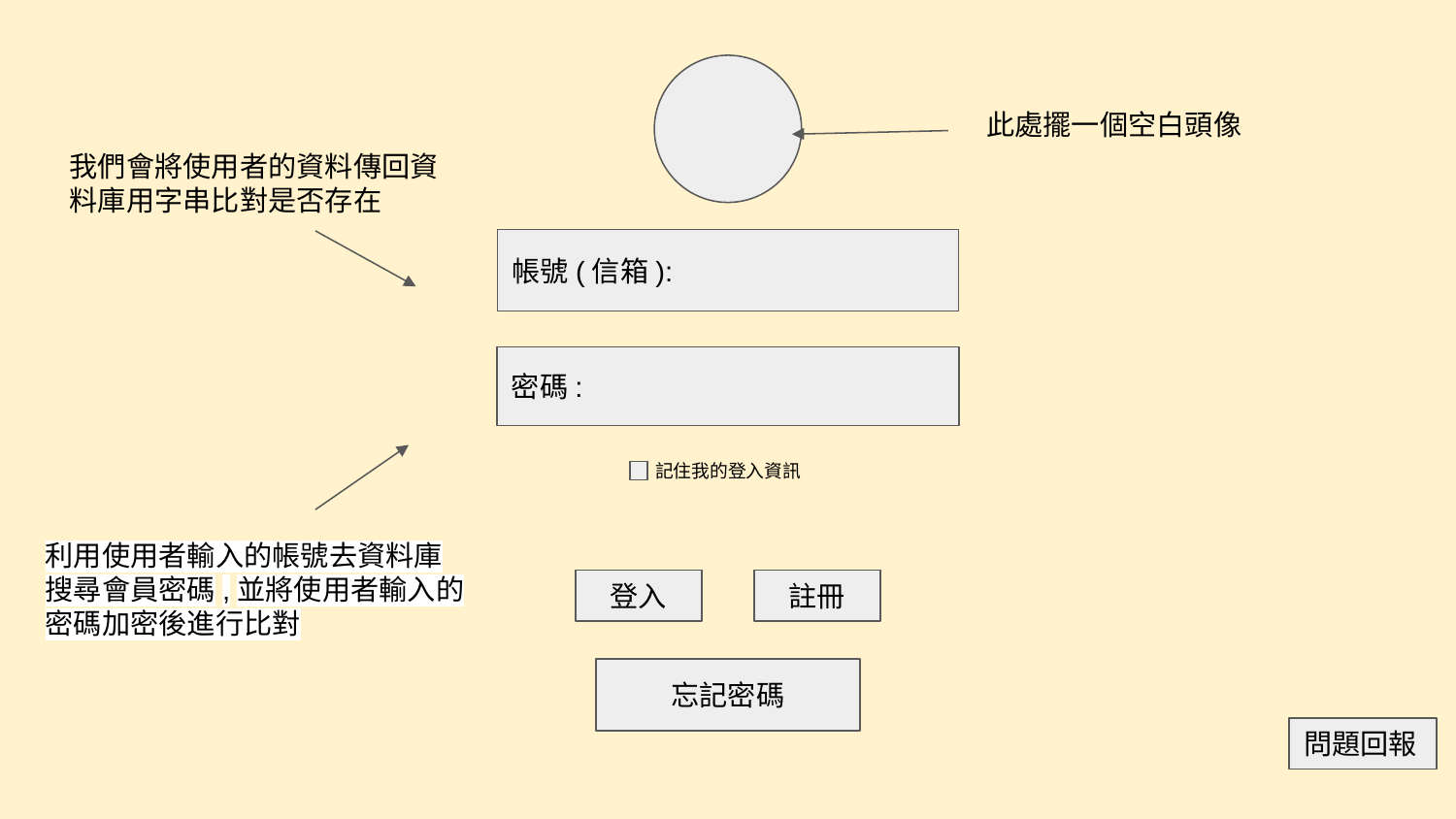

此處擺一個空白頭像
我們會將使用者的資料傳回資料庫用字串比對是否存在
帳號(信箱):
密碼:
記住我的登入資訊

利用使用者輸入的帳號去資料庫搜尋會員密碼,並將使用者輸入的密碼加密後進行比對
登入
註冊
忘記密碼
問題回報